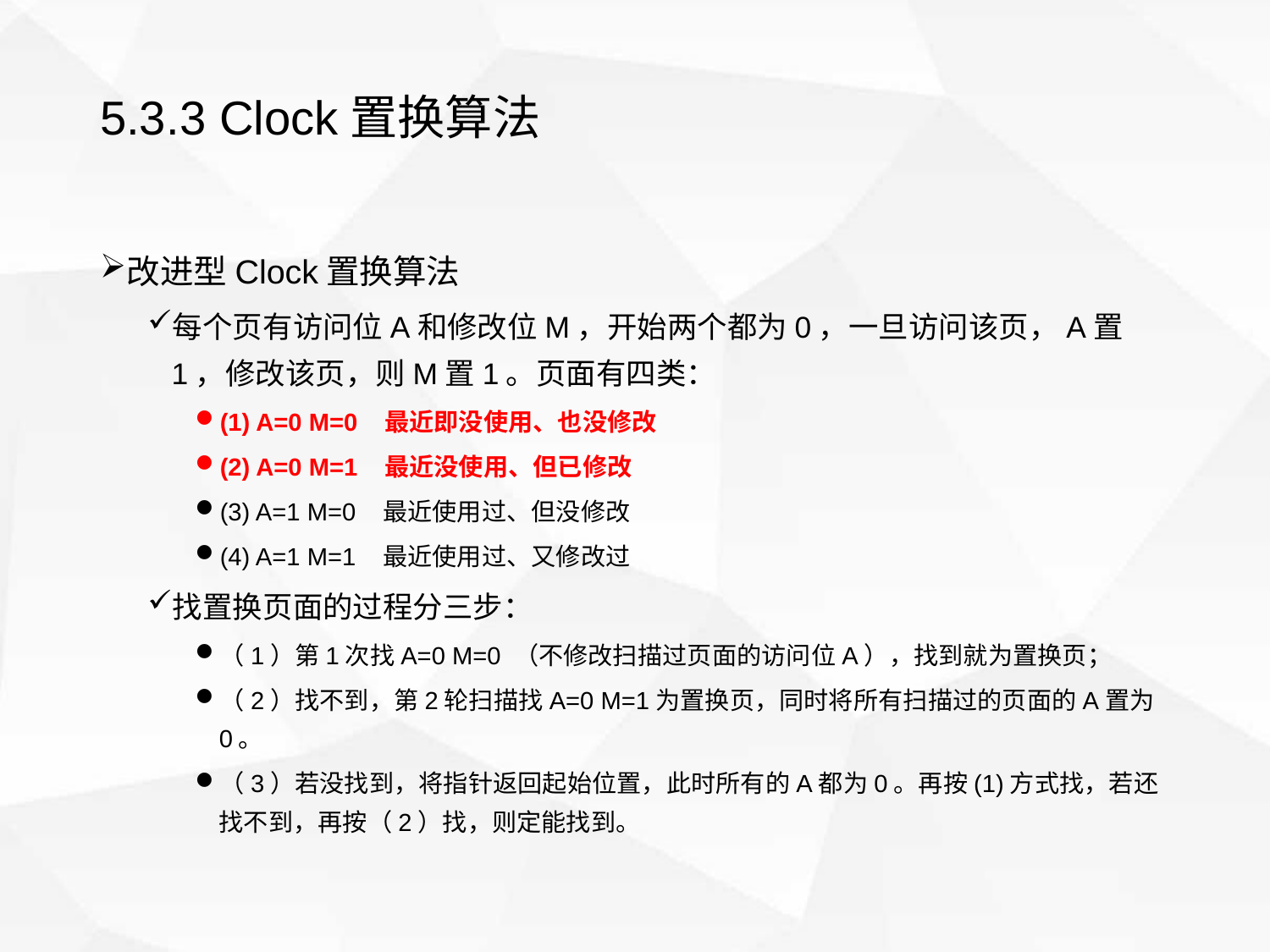

# 5.3.3 Clock置换算法
改进型Clock置换算法
每个页有访问位A和修改位M，开始两个都为0，一旦访问该页，A置1，修改该页，则M置1。页面有四类：
(1) A=0 M=0   最近即没使用、也没修改
(2) A=0 M=1   最近没使用、但已修改
(3) A=1 M=0   最近使用过、但没修改
(4) A=1 M=1   最近使用过、又修改过
找置换页面的过程分三步：
（1）第1次找A=0 M=0 （不修改扫描过页面的访问位A），找到就为置换页；
（2）找不到，第2轮扫描找A=0 M=1为置换页，同时将所有扫描过的页面的A置为0。
（3）若没找到，将指针返回起始位置，此时所有的A都为0。再按(1)方式找，若还找不到，再按（2）找，则定能找到。